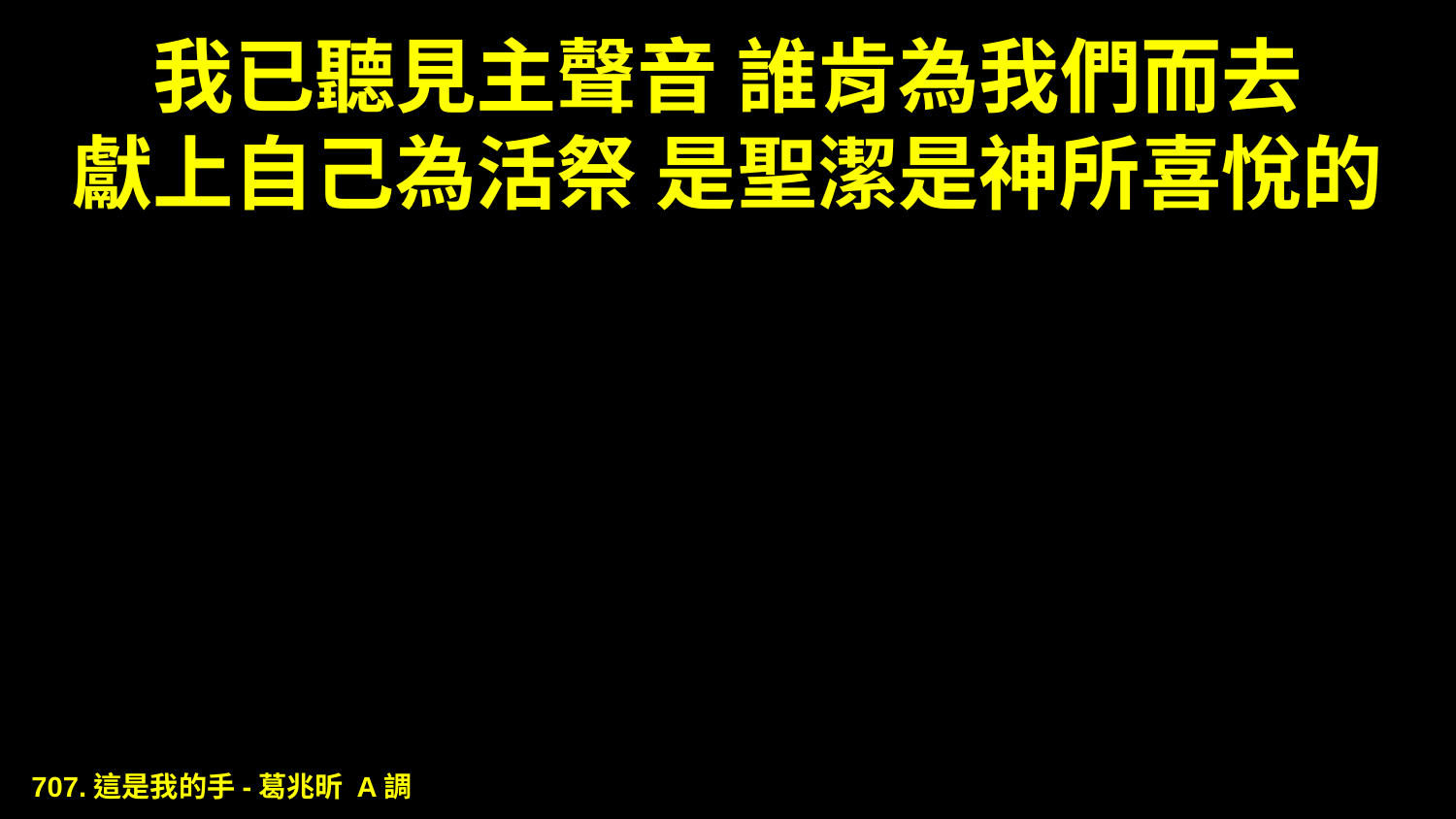

# 我已聽見主聲音 誰肯為我們而去 獻上自己為活祭 是聖潔是神所喜悅的
707.這是我的手-葛兆昕 A調